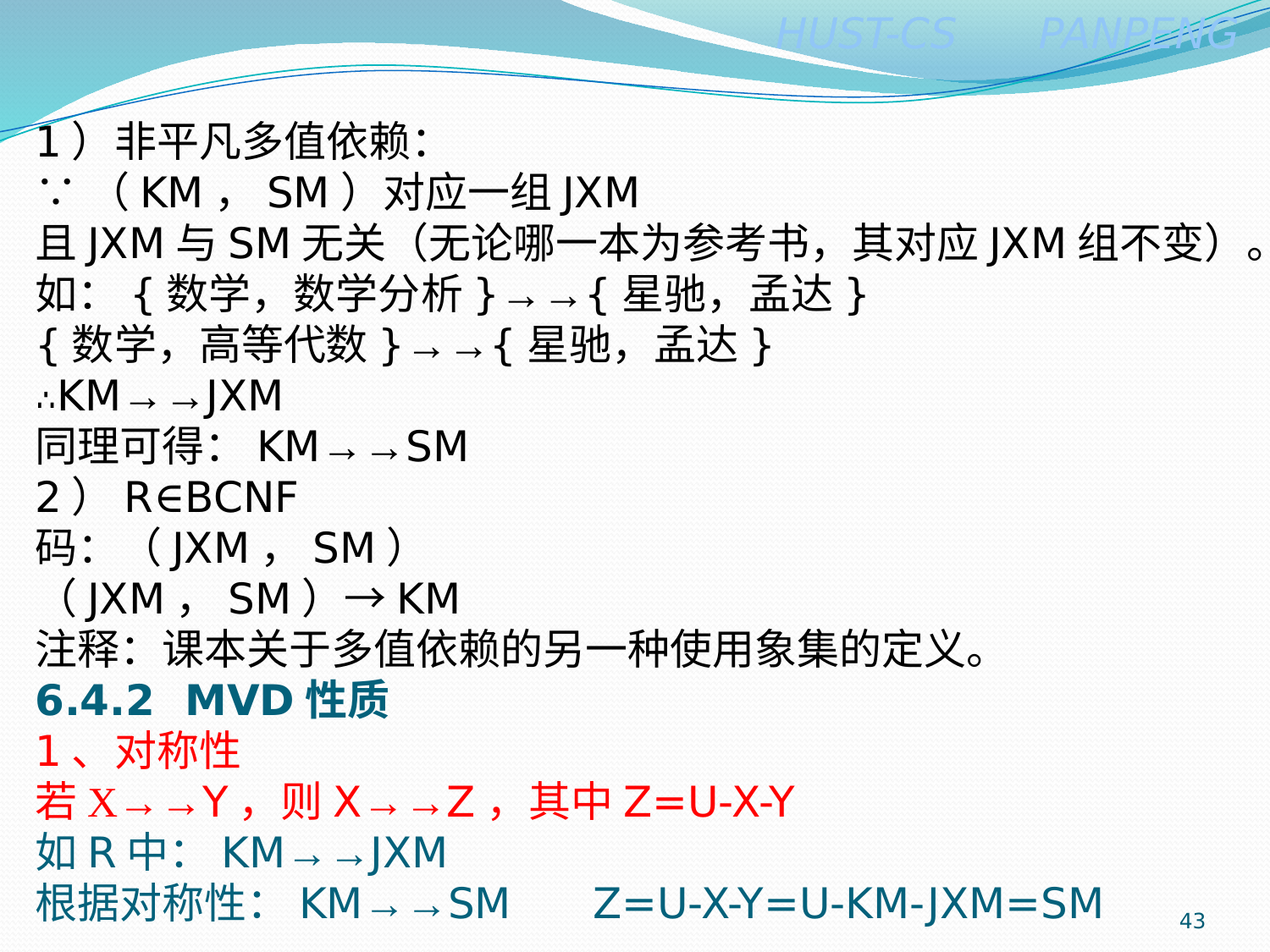

1）非平凡多值依赖：
∵（KM，SM）对应一组JXM
且JXM与SM无关（无论哪一本为参考书，其对应JXM组不变）。
如：{数学，数学分析}→→{星驰，孟达}
{数学，高等代数}→→{星驰，孟达}
∴KM→→JXM
同理可得：KM→→SM
2）R∈BCNF
码：（JXM，SM）
（JXM，SM）→KM
注释：课本关于多值依赖的另一种使用象集的定义。
6.4.2  MVD性质
1、对称性
若X→→Y，则X→→Z，其中Z=U-X-Y
如R中：KM→→JXM
根据对称性：KM→→SM      Z=U-X-Y=U-KM-JXM=SM
43